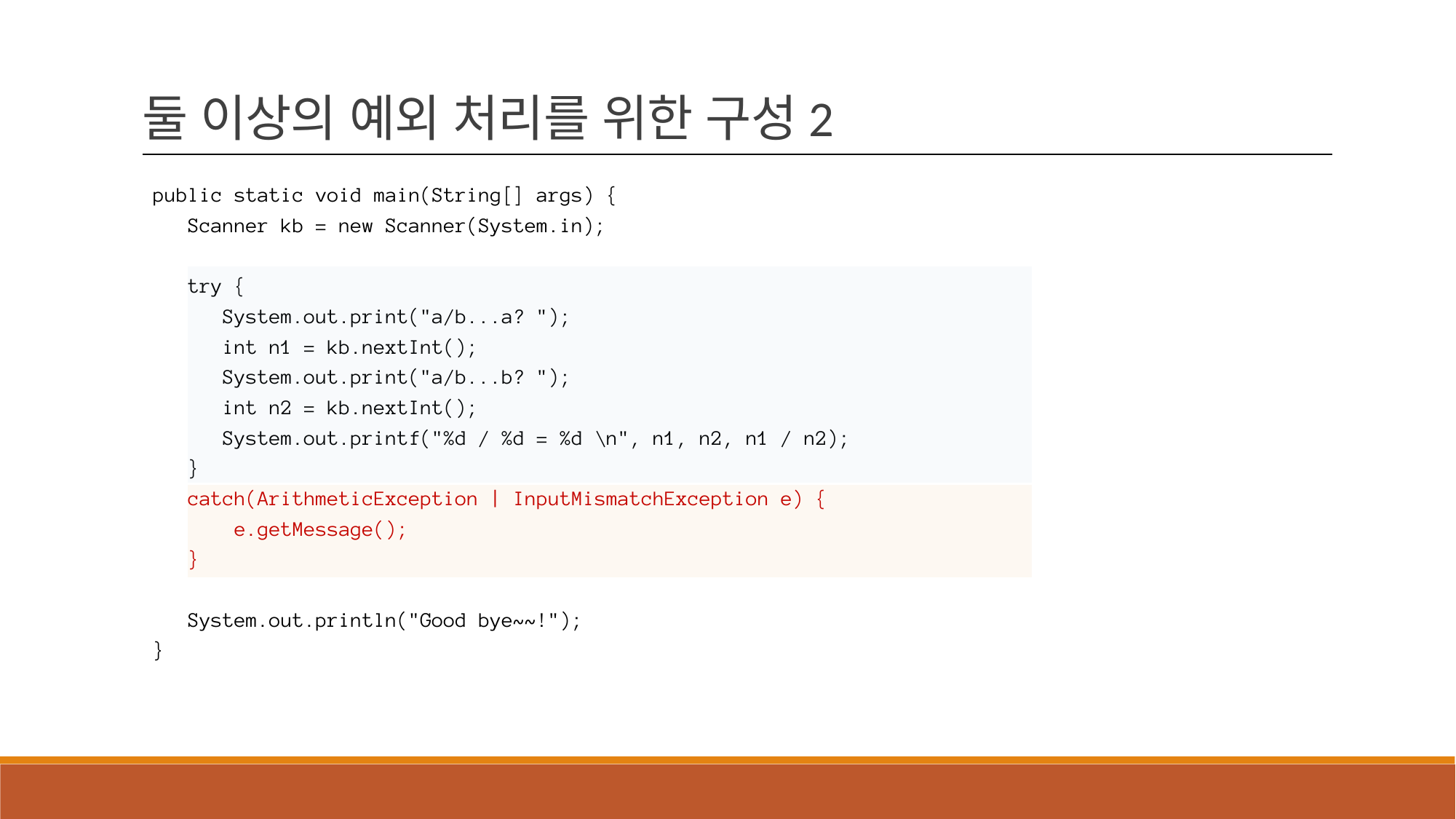

둘 이상의 예외 처리를 위한 구성2
public static void main(String[] args) {
   Scanner kb = new Scanner(System.in);

   try {
      System.out.print("a/b...a? ");
      int n1 = kb.nextInt();
      System.out.print("a/b...b? ");
      int n2 = kb.nextInt();
      System.out.printf("%d / %d = %d \n", n1, n2, n1 / n2);
   }
   catch(ArithmeticException | InputMismatchException e) {
       e.getMessage();
   }

   System.out.println("Good bye~~!");
}